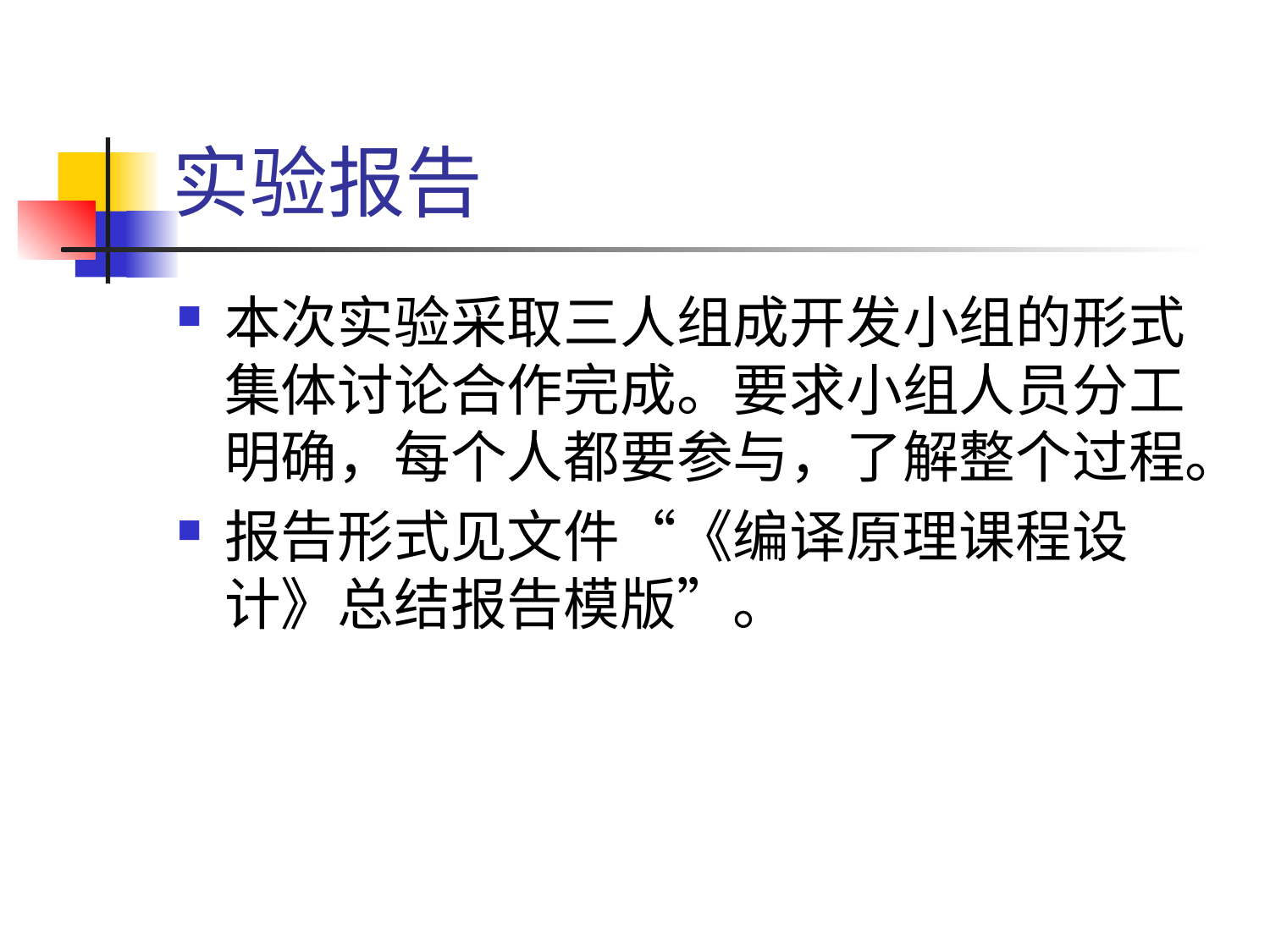

# 实验报告
本次实验采取三人组成开发小组的形式集体讨论合作完成。要求小组人员分工明确，每个人都要参与，了解整个过程。
报告形式见文件“《编译原理课程设计》总结报告模版”。